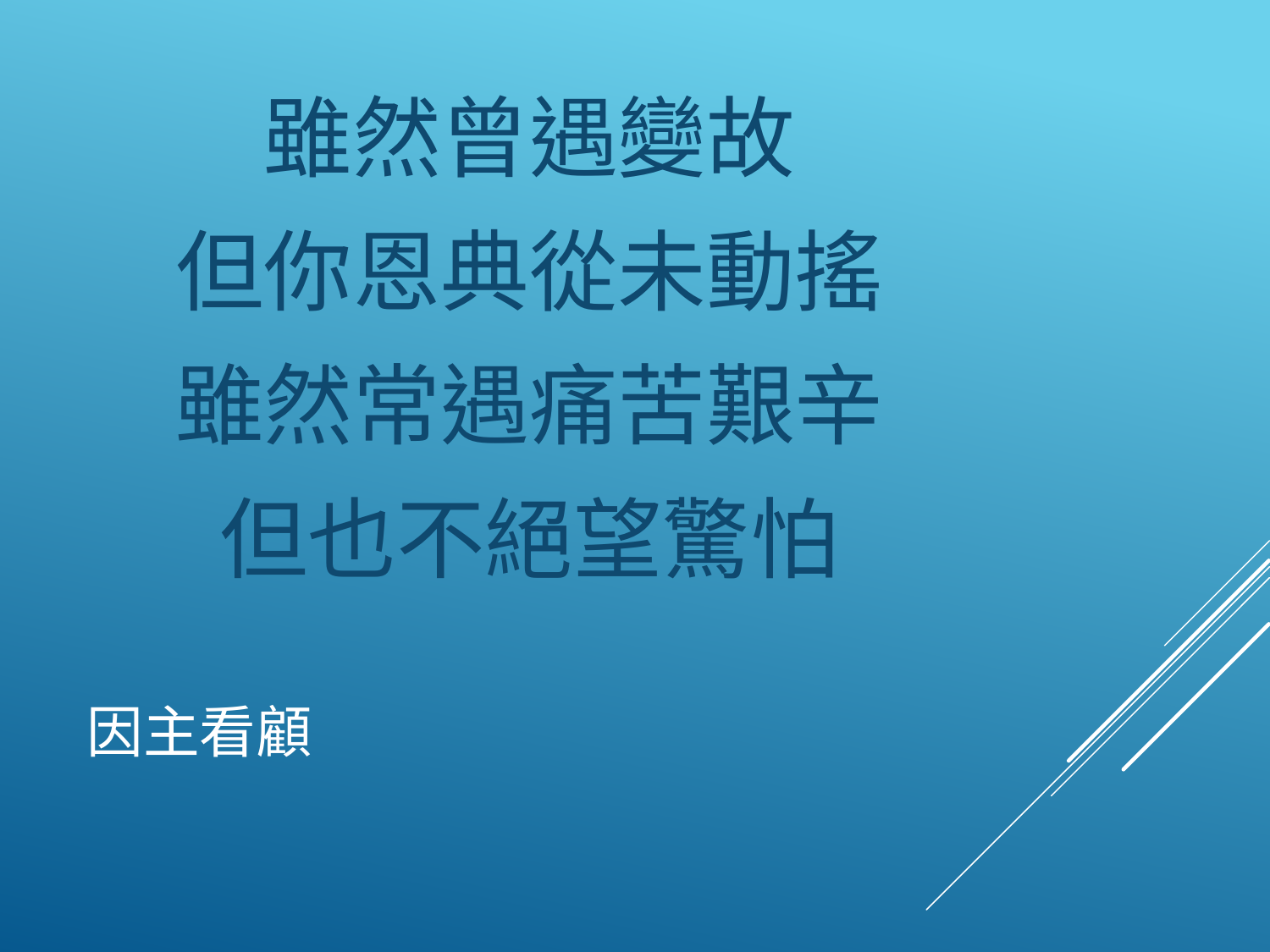

雖然曾遇變故
但你恩典從未動搖
雖然常遇痛苦艱辛
但也不絕望驚怕
# 因主看顧